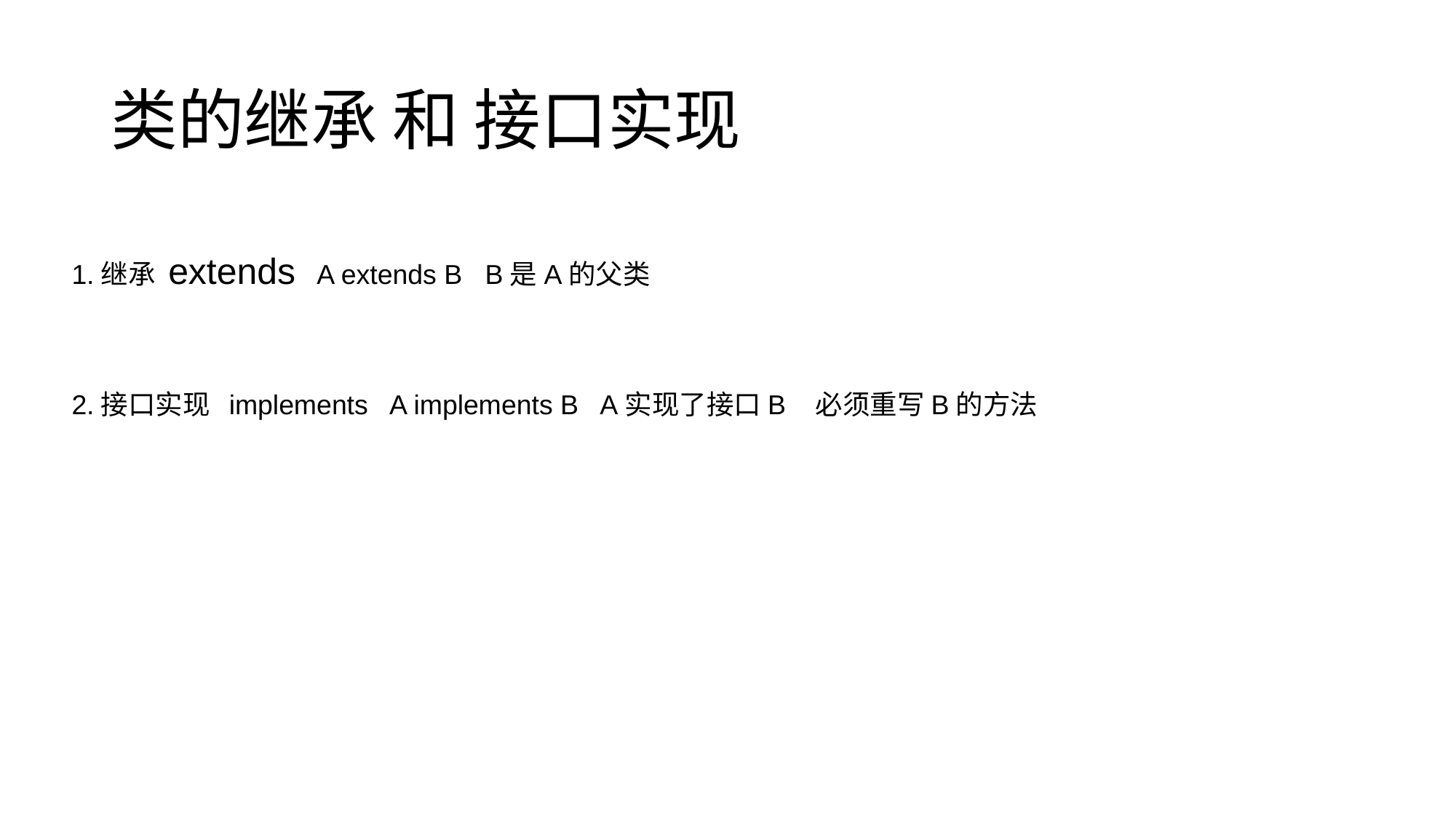

# 类的继承 和 接口实现
1.继承 extends   A extends B   B是A的父类
2.接口实现  implements   A implements B   A实现了接口B   必须重写B的方法